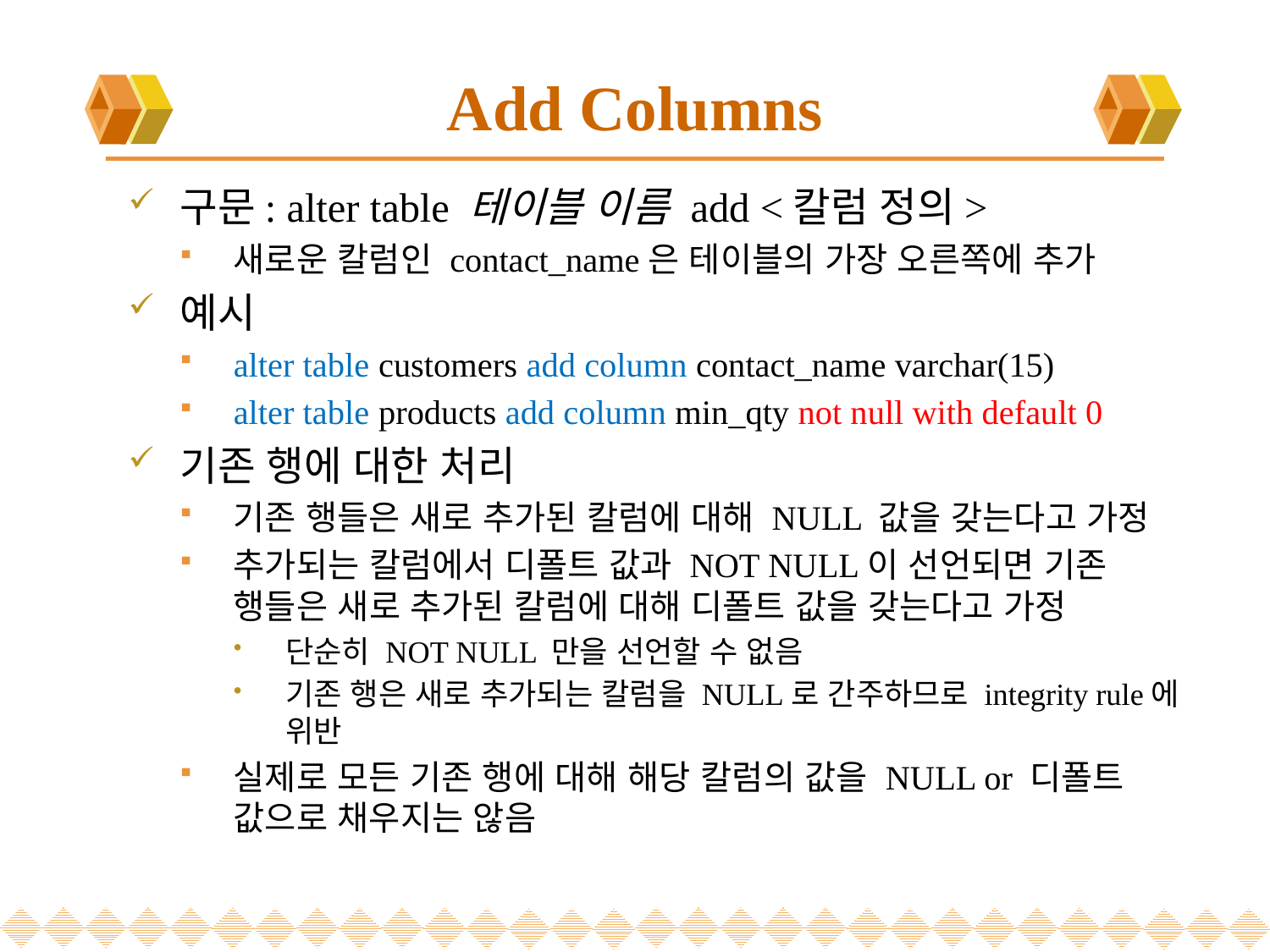

# Add Columns
구문: alter table 테이블 이름 add <칼럼 정의>
새로운 칼럼인 contact_name은 테이블의 가장 오른쪽에 추가
예시
alter table customers add column contact_name varchar(15)
alter table products add column min_qty not null with default 0
기존 행에 대한 처리
기존 행들은 새로 추가된 칼럼에 대해 NULL 값을 갖는다고 가정
추가되는 칼럼에서 디폴트 값과 NOT NULL이 선언되면 기존 행들은 새로 추가된 칼럼에 대해 디폴트 값을 갖는다고 가정
단순히 NOT NULL 만을 선언할 수 없음
기존 행은 새로 추가되는 칼럼을 NULL로 간주하므로 integrity rule에 위반
실제로 모든 기존 행에 대해 해당 칼럼의 값을 NULL or 디폴트 값으로 채우지는 않음